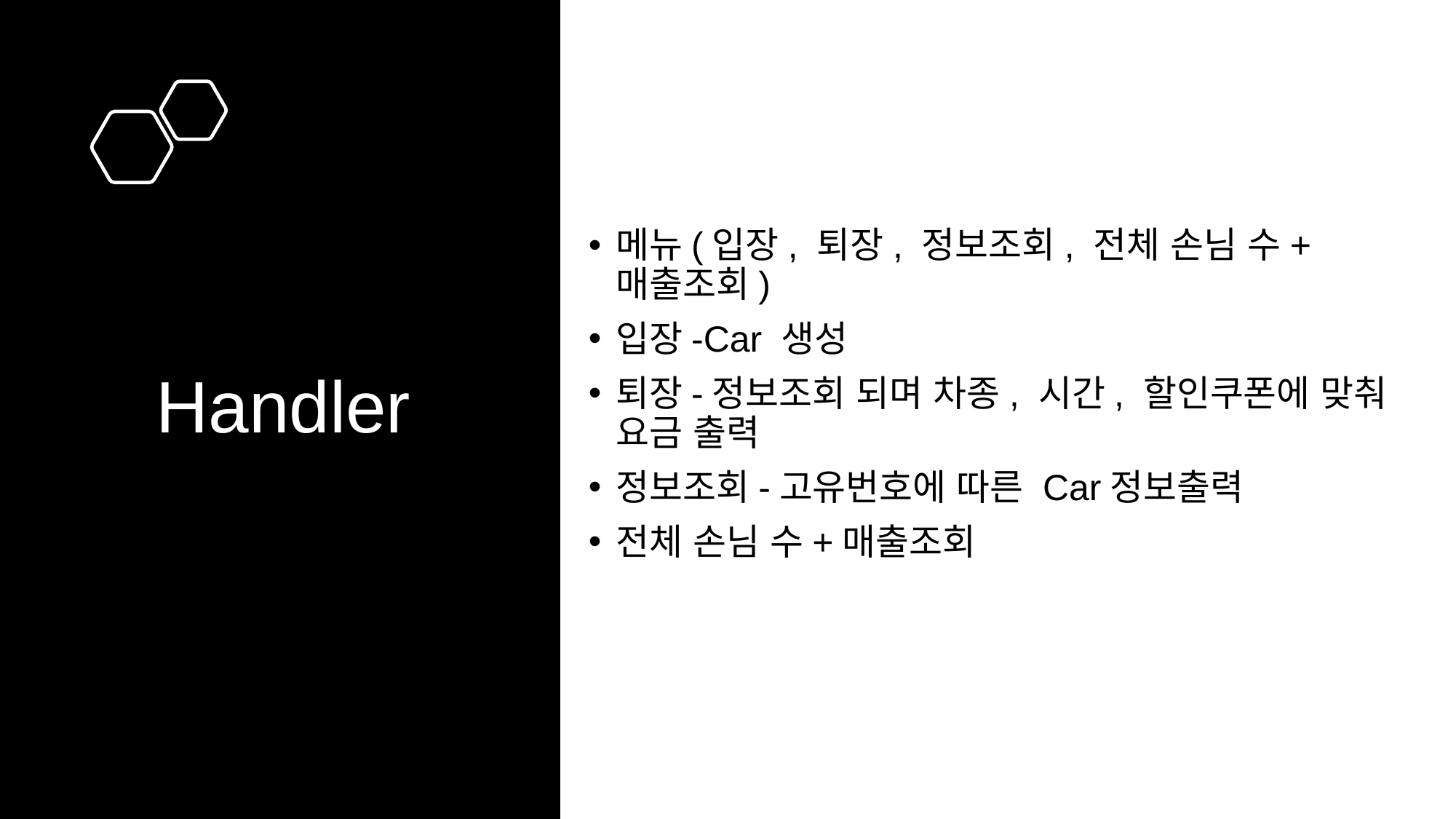

메뉴(입장, 퇴장, 정보조회, 전체 손님 수+매출조회)
입장-Car 생성
퇴장-정보조회 되며 차종, 시간, 할인쿠폰에 맞춰 요금 출력
정보조회-고유번호에 따른 Car정보출력
전체 손님 수+매출조회
# Handler